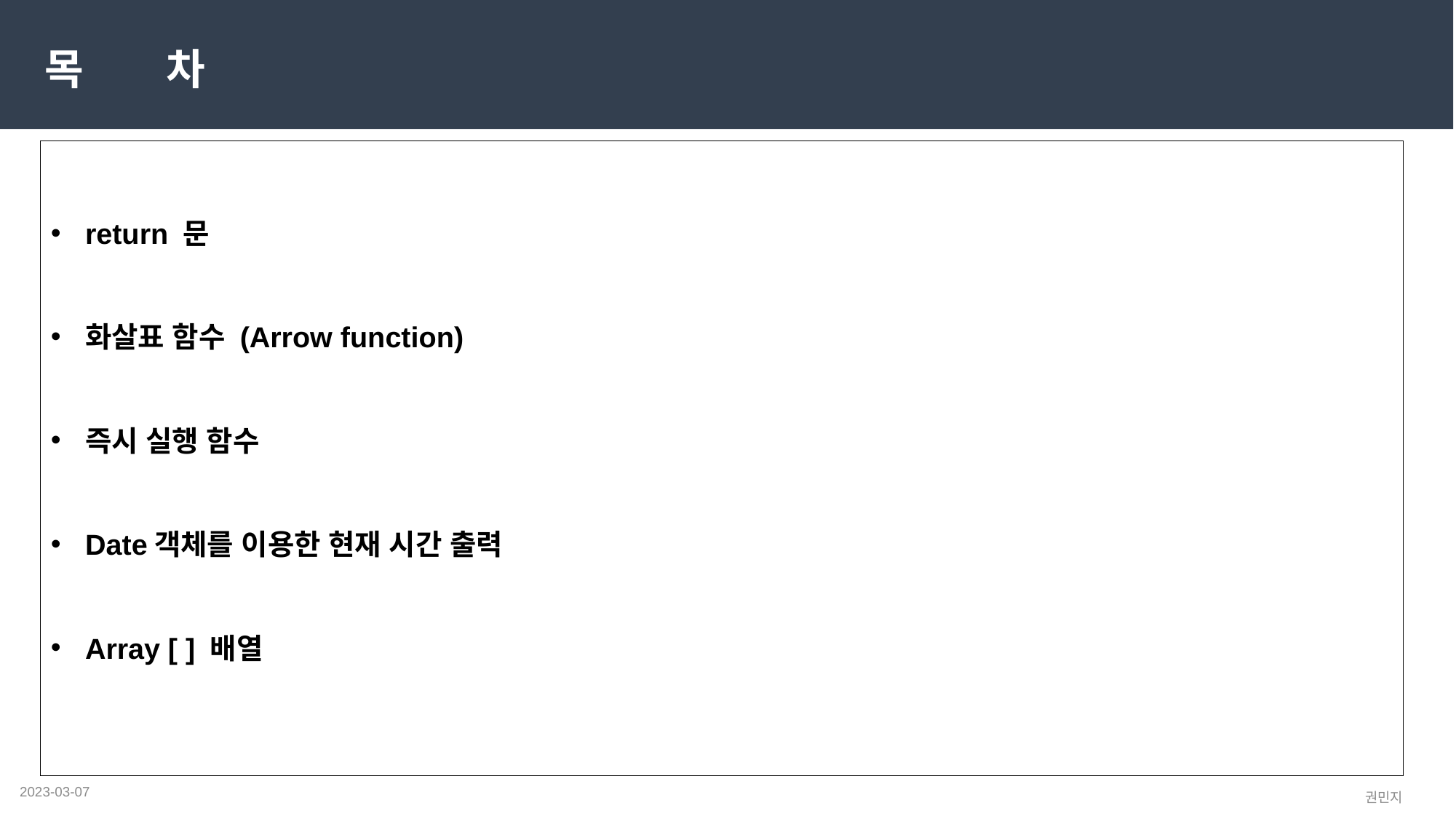

목       차
return 문
화살표 함수 (Arrow function)
즉시 실행 함수
Date객체를 이용한 현재 시간 출력
Array [ ] 배열
2023-03-07
권민지